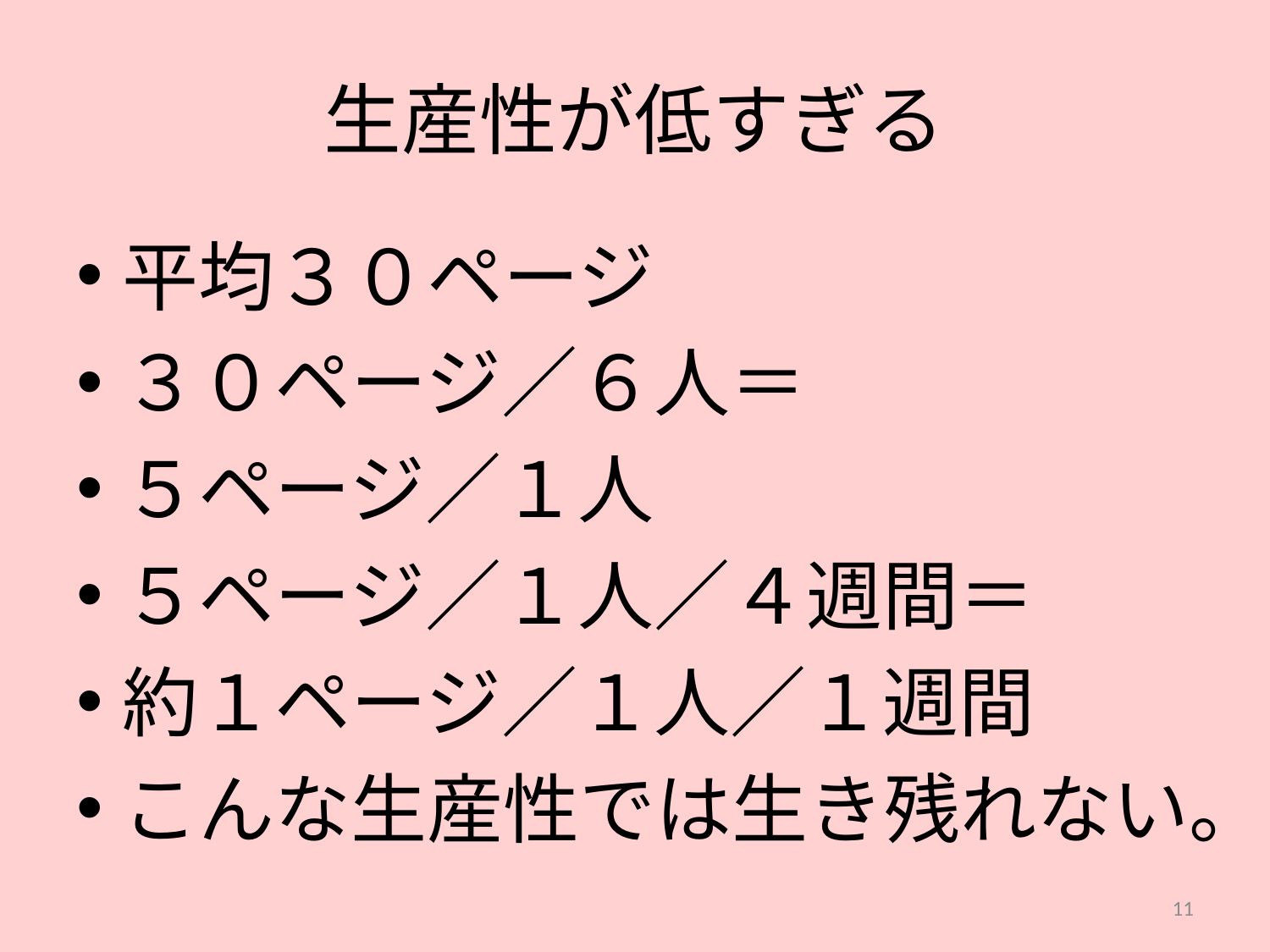

# 生産性が低すぎる
平均３０ページ
３０ページ／６人＝
５ページ／１人
５ページ／１人／４週間＝
約１ページ／１人／１週間
こんな生産性では生き残れない。

11